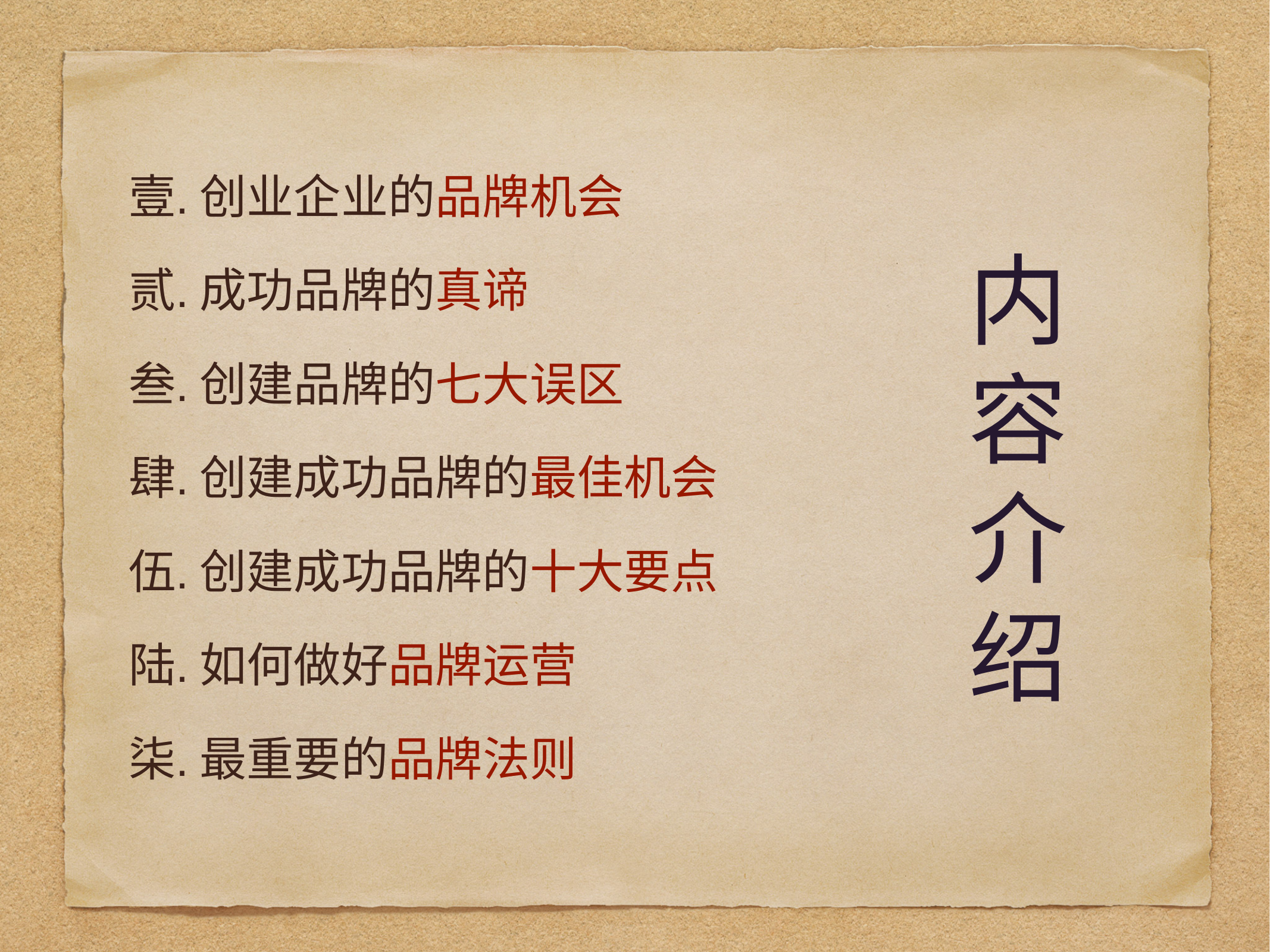

创业企业的品牌机会
成功品牌的真谛
创建品牌的七大误区
创建成功品牌的最佳机会
创建成功品牌的十大要点
如何做好品牌运营
最重要的品牌法则
内容介绍